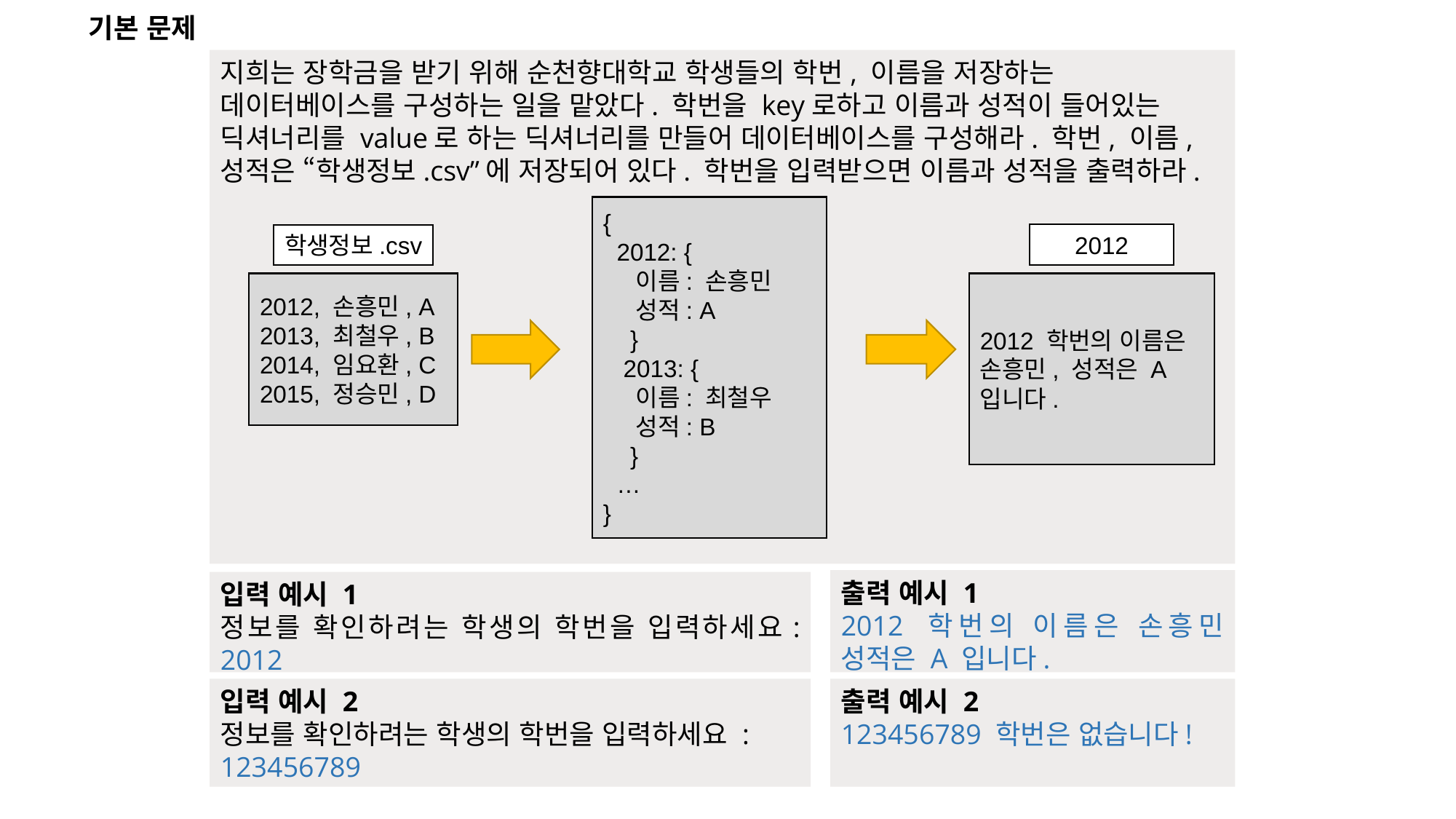

기본 문제
지희는 장학금을 받기 위해 순천향대학교 학생들의 학번, 이름을 저장하는 데이터베이스를 구성하는 일을 맡았다. 학번을 key로하고 이름과 성적이 들어있는 딕셔너리를 value로 하는 딕셔너리를 만들어 데이터베이스를 구성해라. 학번, 이름, 성적은 “학생정보.csv”에 저장되어 있다. 학번을 입력받으면 이름과 성적을 출력하라.
{
  2012: {
    이름: 손흥민
    성적: A
    }
   2013: {
    이름: 최철우
    성적: B
    }
  …
}
2012
학생정보.csv
2012, 손흥민, A
2013, 최철우, B
2014, 임요환, C
2015, 정승민, D
2012 학번의 이름은 손흥민, 성적은 A 입니다.

출력 예시 1
2012 학번의 이름은 손흥민 성적은 A 입니다.
입력 예시 1
정보를 확인하려는 학생의 학번을 입력하세요:
2012
출력 예시 2
123456789 학번은 없습니다!
입력 예시 2
정보를 확인하려는 학생의 학번을 입력하세요 :
123456789